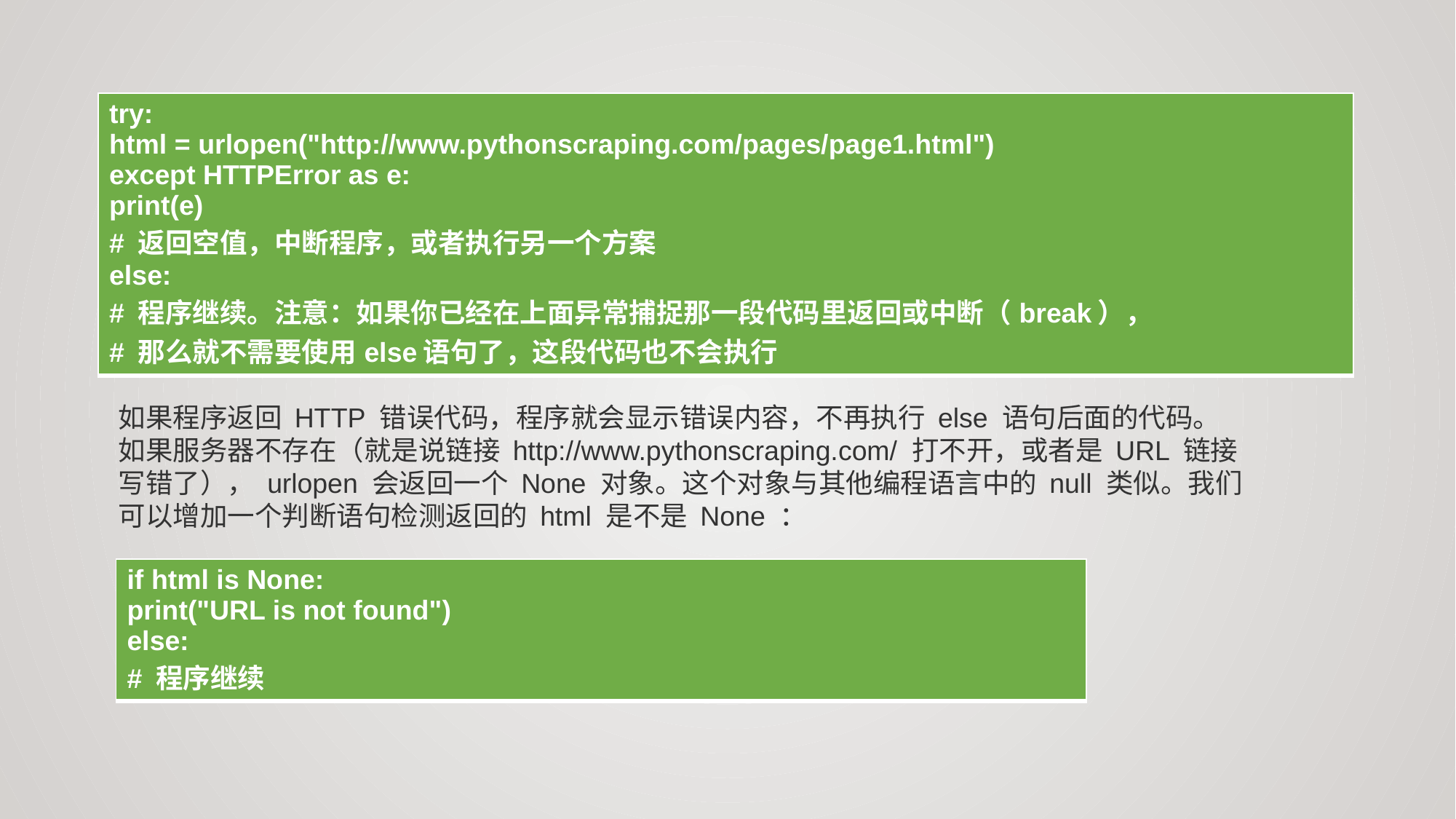

| try: html = urlopen("http://www.pythonscraping.com/pages/page1.html") except HTTPError as e: print(e) # 返回空值，中断程序，或者执行另一个方案 else: # 程序继续。注意：如果你已经在上面异常捕捉那一段代码里返回或中断（break）， # 那么就不需要使用else语句了，这段代码也不会执行 |
| --- |
如果程序返回 HTTP 错误代码，程序就会显示错误内容，不再执行 else 语句后面的代码。
如果服务器不存在（就是说链接 http://www.pythonscraping.com/ 打不开，或者是 URL 链接
写错了）， urlopen 会返回一个 None 对象。这个对象与其他编程语言中的 null 类似。我们
可以增加一个判断语句检测返回的 html 是不是 None ：
| if html is None: print("URL is not found") else: # 程序继续 |
| --- |